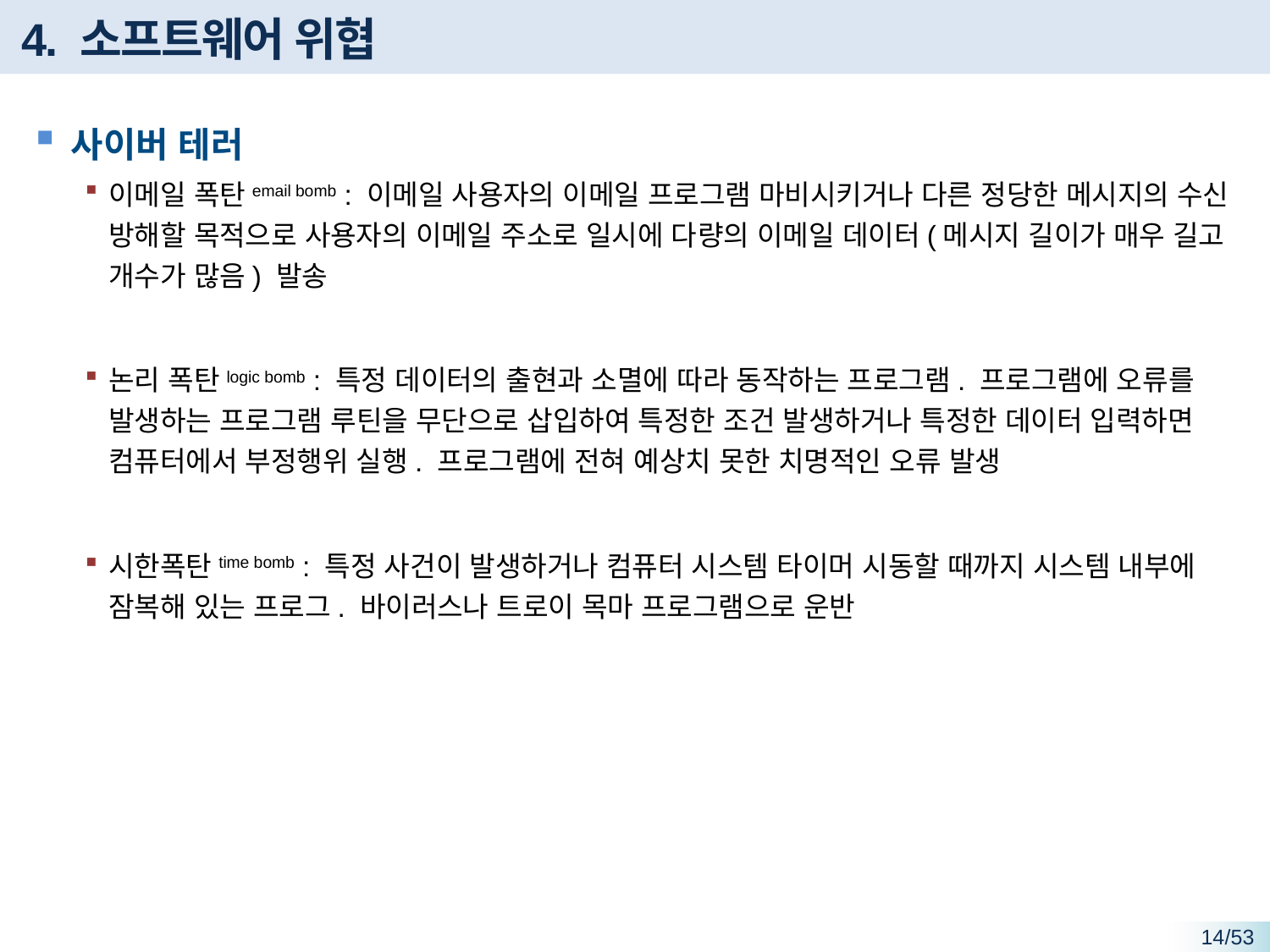

# 4. 소프트웨어 위협
사이버 테러
이메일 폭탄email bomb : 이메일 사용자의 이메일 프로그램 마비시키거나 다른 정당한 메시지의 수신 방해할 목적으로 사용자의 이메일 주소로 일시에 다량의 이메일 데이터(메시지 길이가 매우 길고 개수가 많음) 발송

논리 폭탄logic bomb : 특정 데이터의 출현과 소멸에 따라 동작하는 프로그램. 프로그램에 오류를 발생하는 프로그램 루틴을 무단으로 삽입하여 특정한 조건 발생하거나 특정한 데이터 입력하면 컴퓨터에서 부정행위 실행. 프로그램에 전혀 예상치 못한 치명적인 오류 발생

시한폭탄time bomb : 특정 사건이 발생하거나 컴퓨터 시스템 타이머 시동할 때까지 시스템 내부에 잠복해 있는 프로그. 바이러스나 트로이 목마 프로그램으로 운반